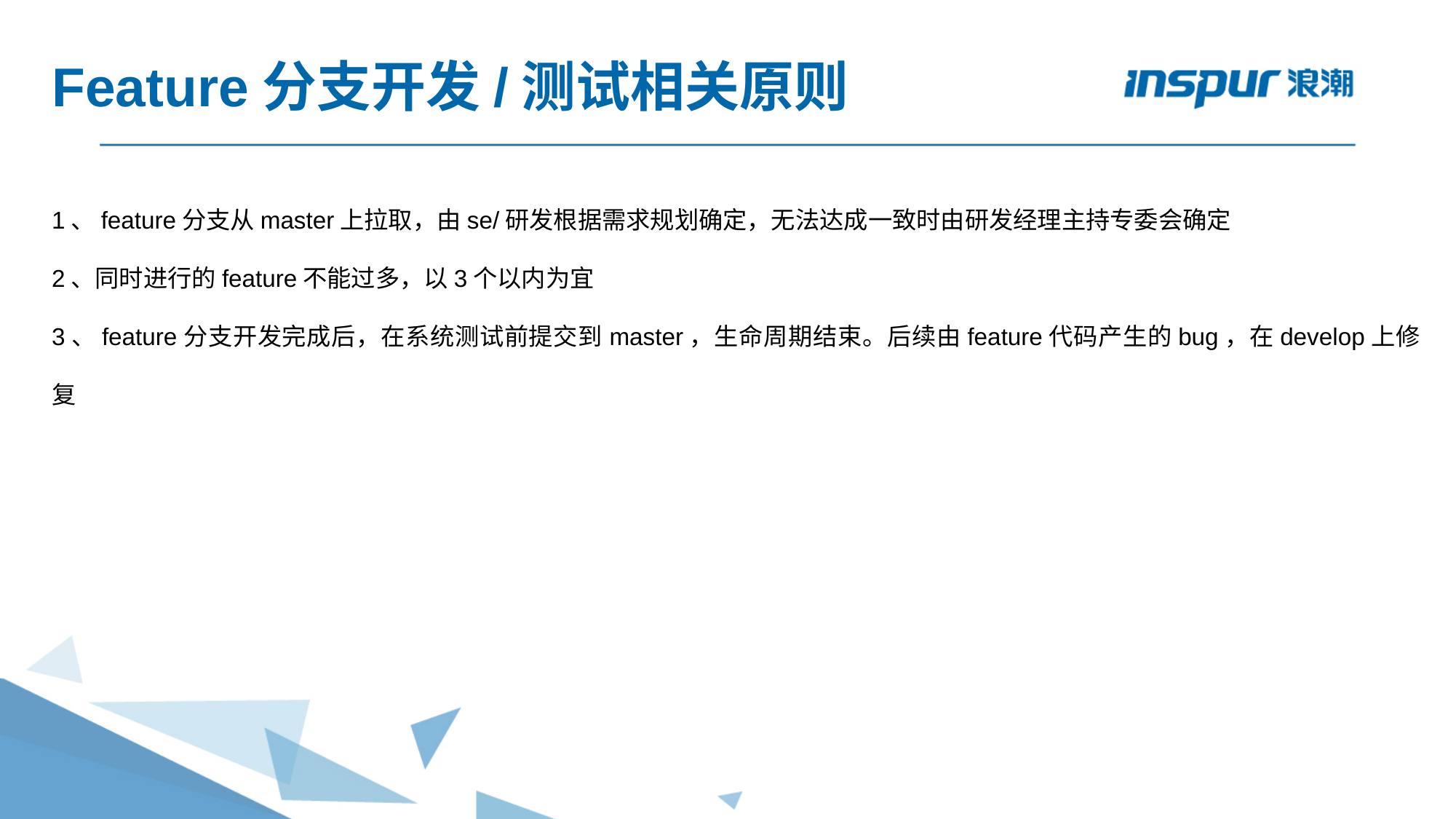

# Feature分支开发/测试相关原则
1、feature分支从master上拉取，由se/研发根据需求规划确定，无法达成一致时由研发经理主持专委会确定
2、同时进行的feature不能过多，以3个以内为宜
3、feature分支开发完成后，在系统测试前提交到master，生命周期结束。后续由feature代码产生的bug，在develop上修复